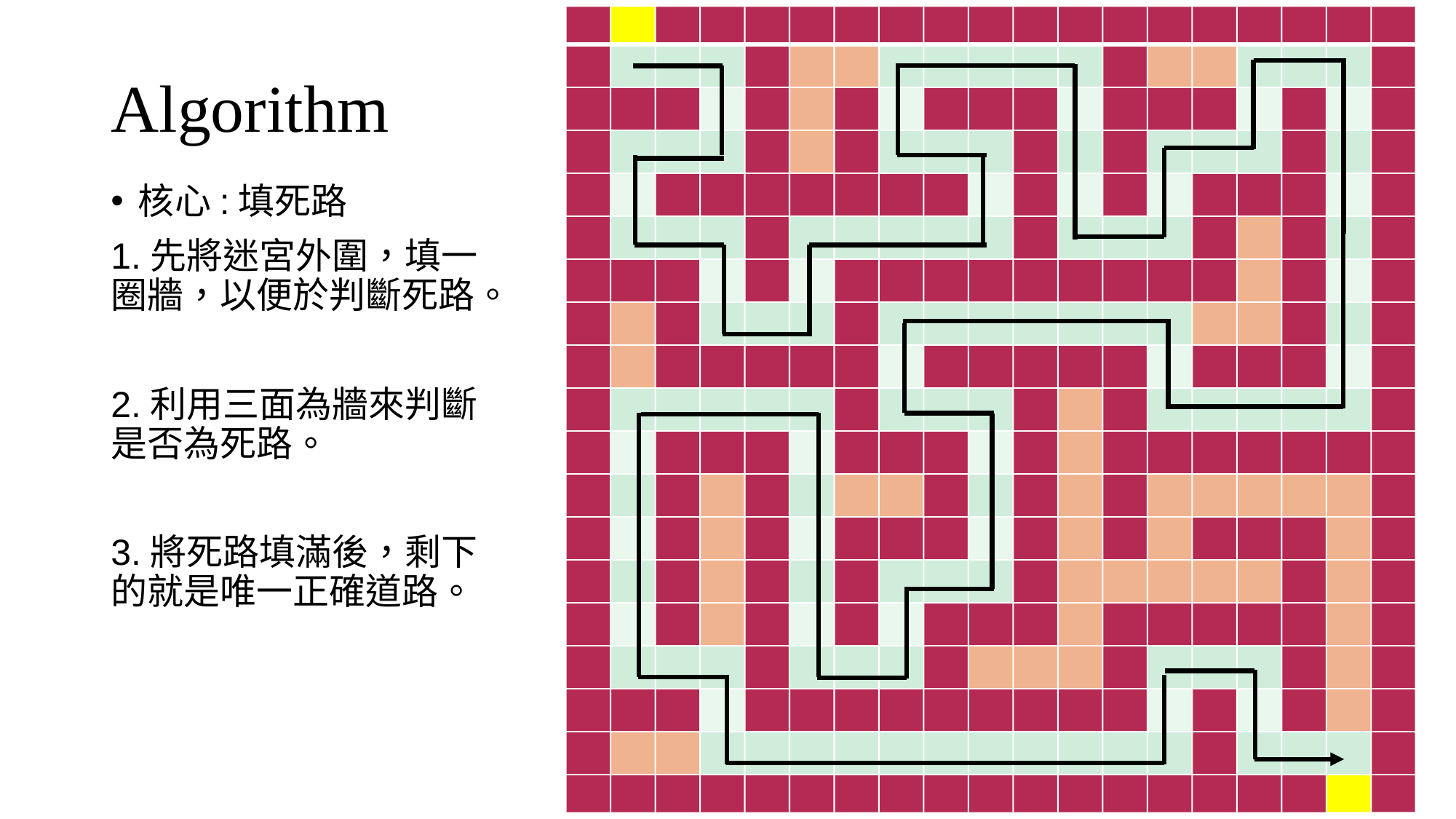

# Algorithm
核心:填死路
1.先將迷宮外圍，填一圈牆，以便於判斷死路。

2.利用三面為牆來判斷是否為死路。

3.將死路填滿後，剩下的就是唯一正確道路。